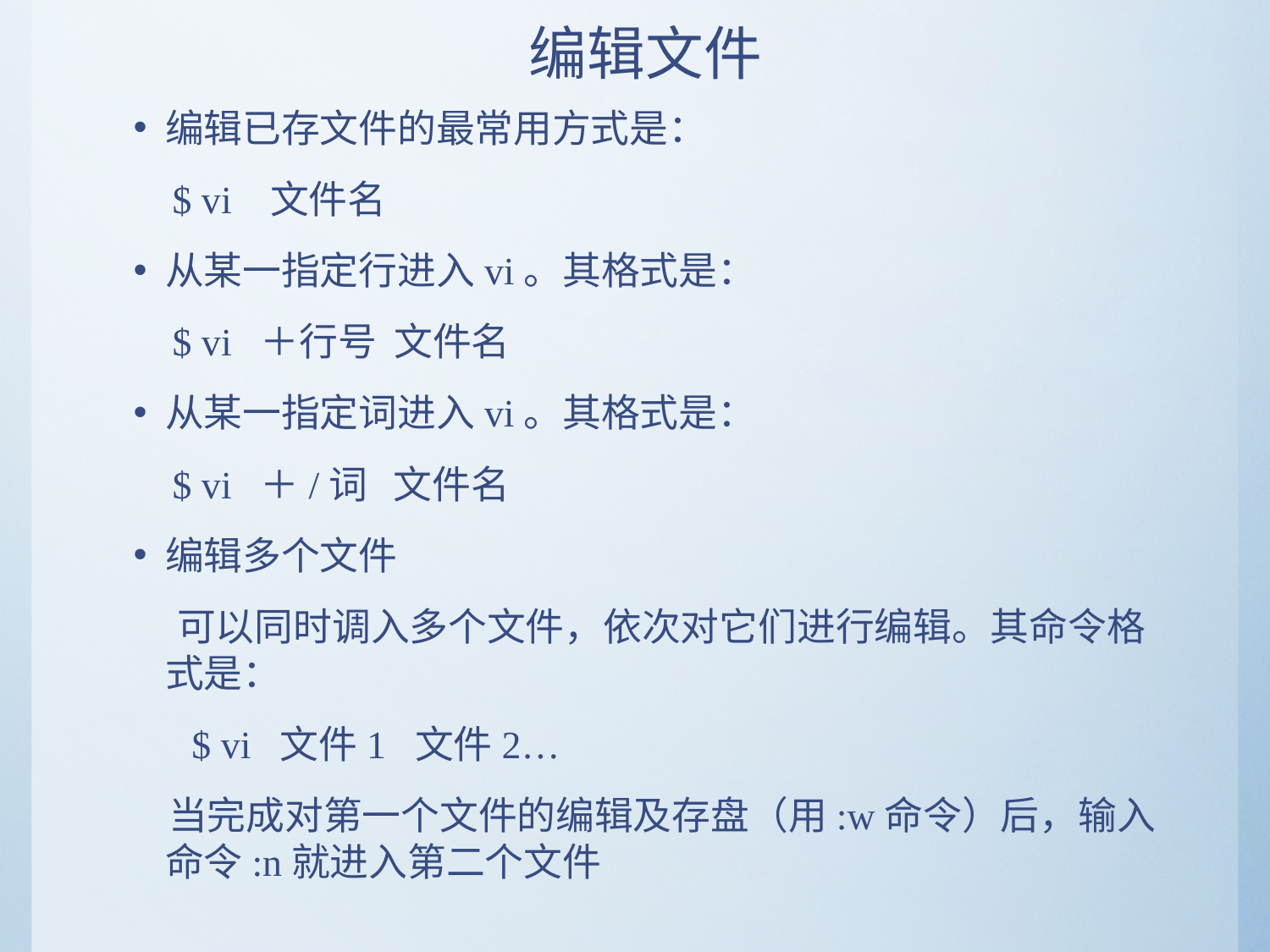

# 编辑文件
编辑已存文件的最常用方式是：
    $ vi   文件名
从某一指定行进入vi。其格式是：
    $ vi  ＋行号  文件名
从某一指定词进入vi。其格式是：
    $ vi  ＋/词   文件名
编辑多个文件
    可以同时调入多个文件，依次对它们进行编辑。其命令格式是：
      $ vi  文件1  文件2…
   当完成对第一个文件的编辑及存盘（用:w命令）后，输入命令:n就进入第二个文件